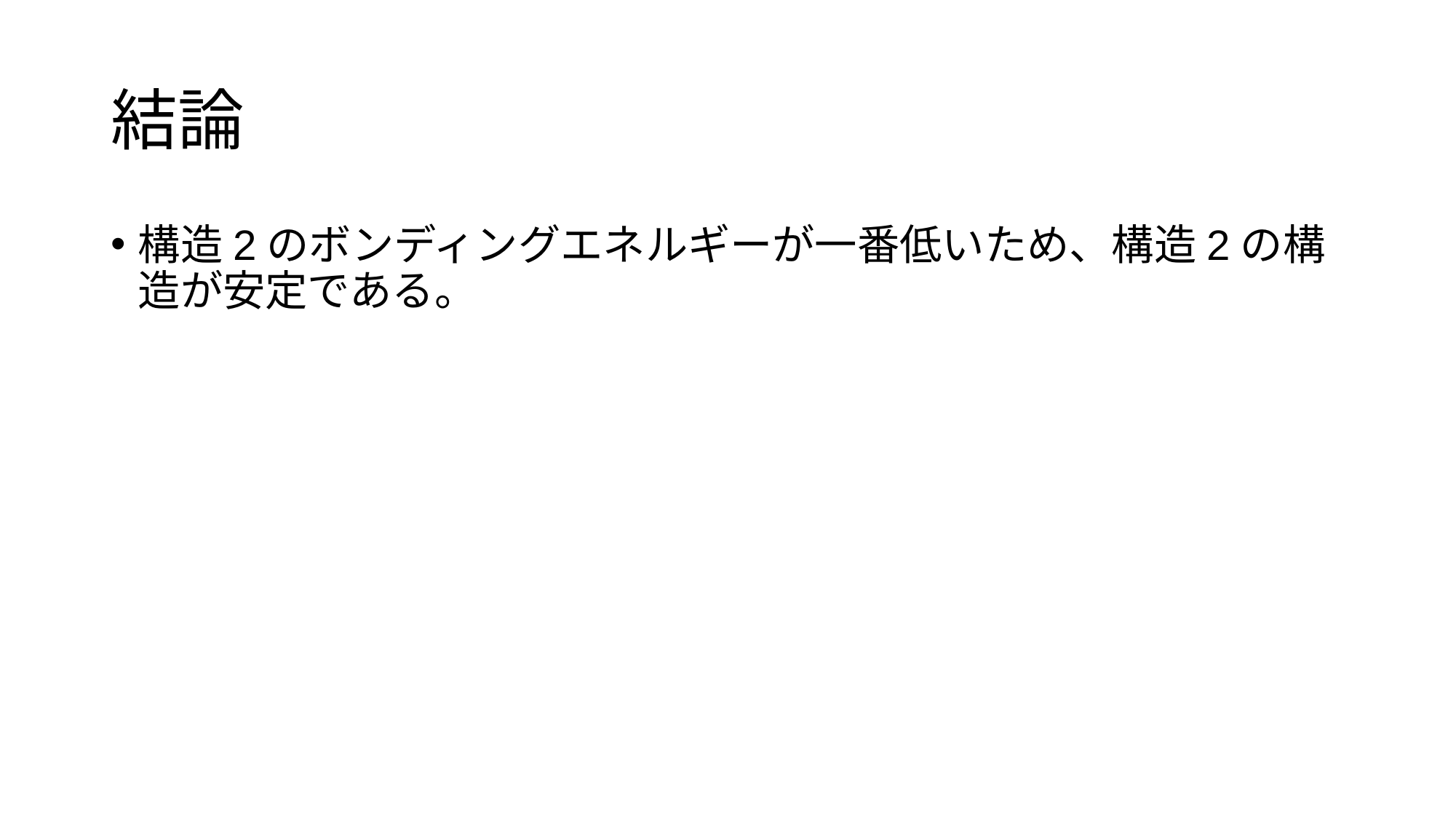

# 結論
構造2のボンディングエネルギーが一番低いため、構造2の構造が安定である。